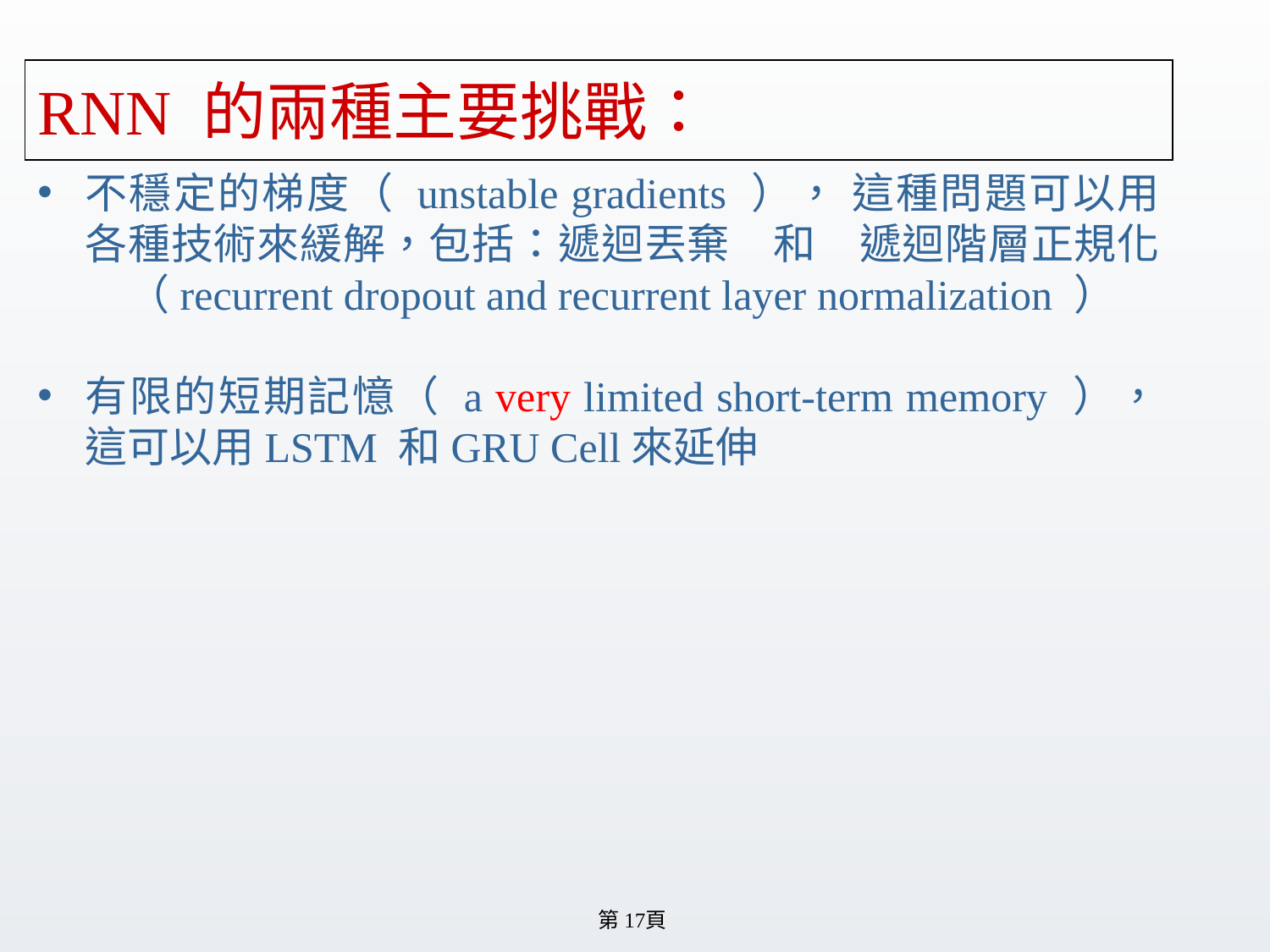

# RNN 的兩種主要挑戰：
不穩定的梯度（ unstable gradients ）， 這種問題可以用各種技術來緩解，包括：遞迴丟棄　和　遞迴階層正規化　（recurrent dropout and recurrent layer normalization ）

有限的短期記憶（ a very limited short-term memory ），這可以用LSTM 和GRU Cell來延伸